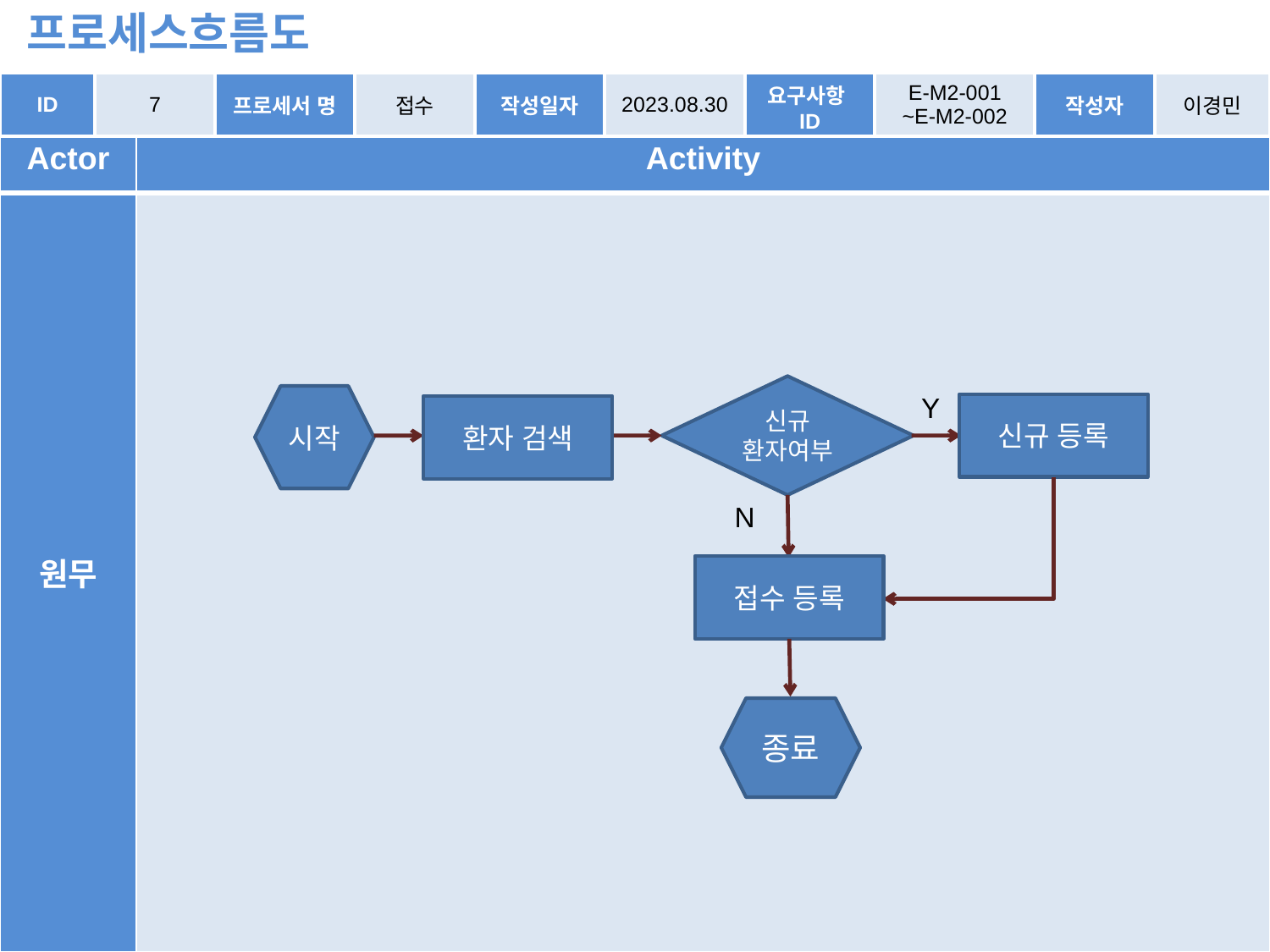

프로세스흐름도
| ID | 7 | 프로세서 명 | 접수 | 작성일자 | 2023.08.30 | 요구사항ID | E-M2-001 ~E-M2-002 | 작성자 | 이경민 |
| --- | --- | --- | --- | --- | --- | --- | --- | --- | --- |
| Actor | Activity |
| --- | --- |
| 원무 |  |
신규
환자여부
Y
시작
신규 등록
환자 검색
N
접수 등록
종료